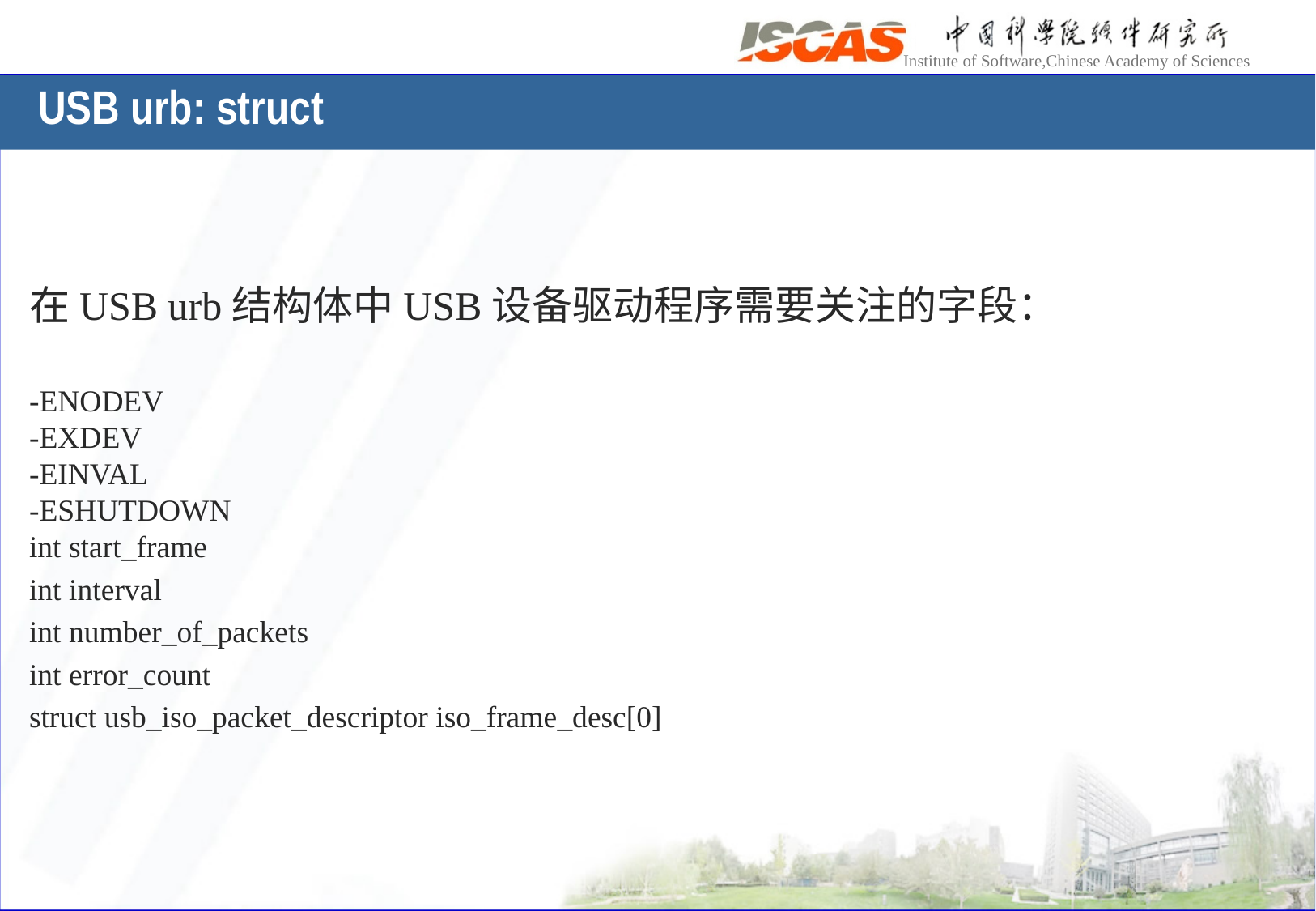

# USB urb: struct
在USB urb结构体中USB设备驱动程序需要关注的字段：

-ENODEV
-EXDEV
-EINVAL
-ESHUTDOWN
int start_frame
int interval
int number_of_packets
int error_count
struct usb_iso_packet_descriptor iso_frame_desc[0]